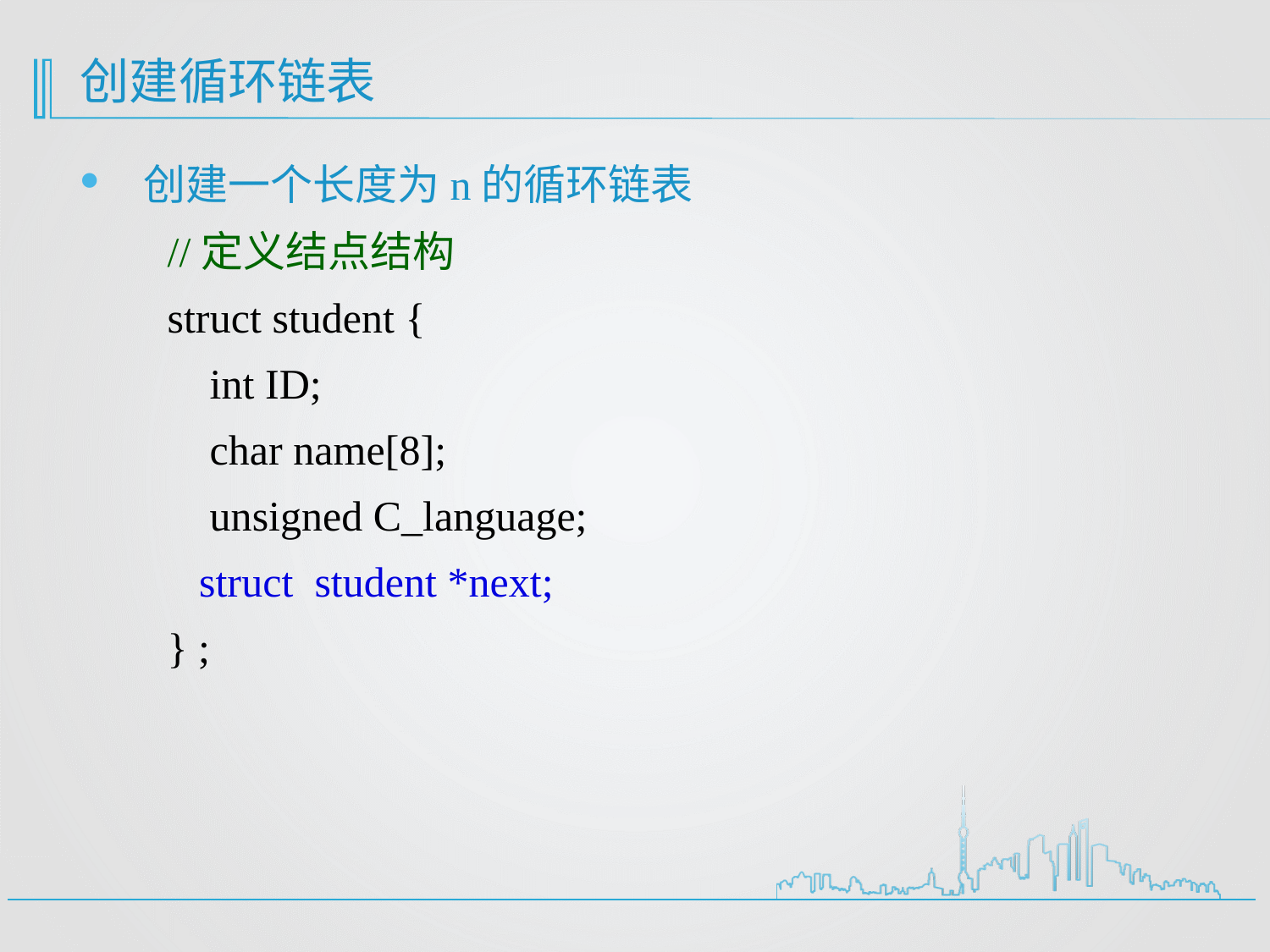

# 创建循环链表
创建一个长度为n的循环链表
//定义结点结构
struct student {
    int ID;
    char name[8];
    unsigned C_language;
   struct  student *next;
} ;